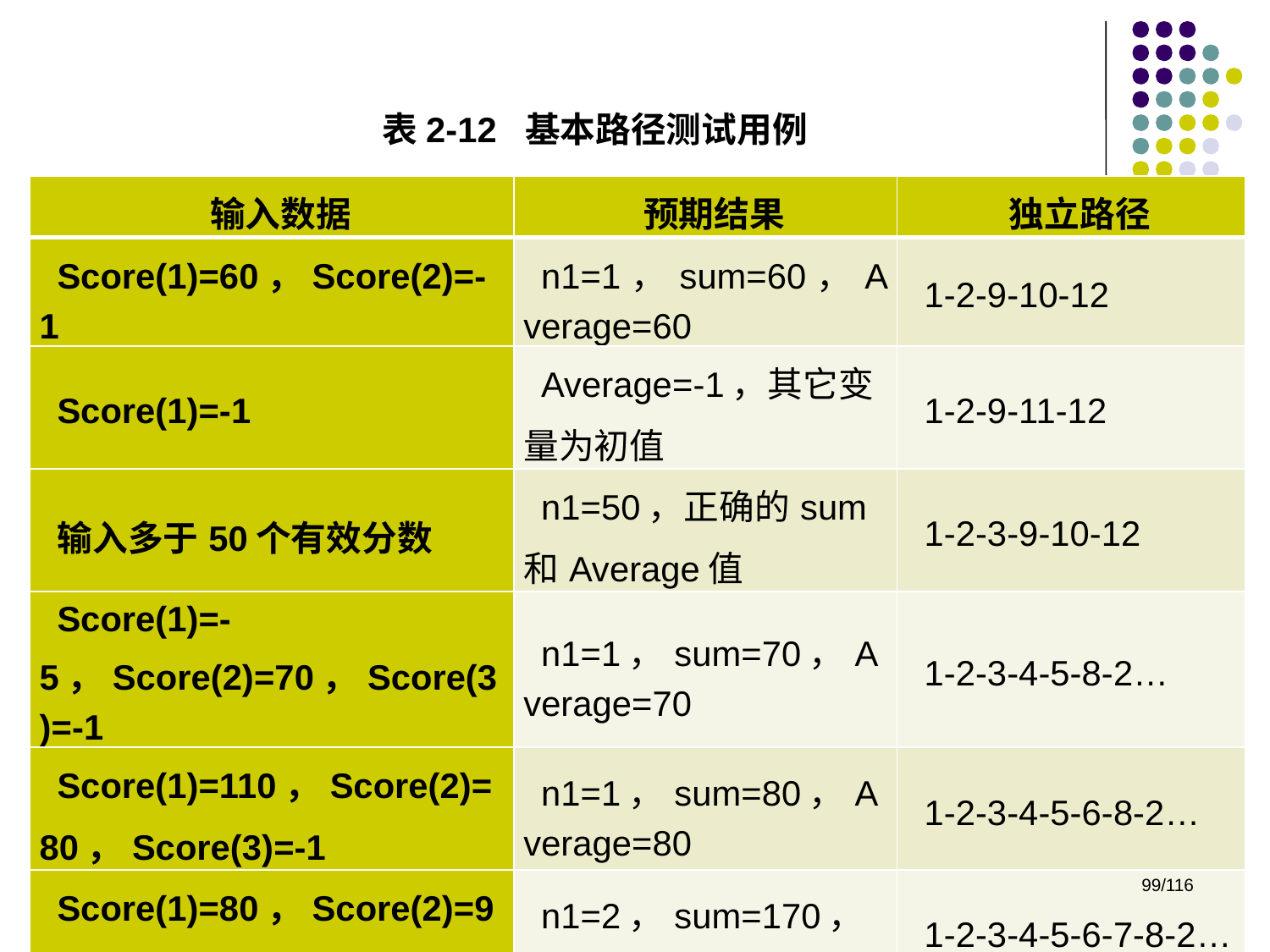

表2-12  基本路径测试用例
| 输入数据 | 预期结果 | 独立路径 |
| --- | --- | --- |
| Score(1)=60，Score(2)=-1 | n1=1，sum=60，Average=60 | 1-2-9-10-12 |
| Score(1)=-1 | Average=-1，其它变量为初值 | 1-2-9-11-12 |
| 输入多于50个有效分数 | n1=50，正确的sum和Average值 | 1-2-3-9-10-12 |
| Score(1)=-5，Score(2)=70，Score(3)=-1 | n1=1，sum=70，Average=70 | 1-2-3-4-5-8-2… |
| Score(1)=110，Score(2)=80，Score(3)=-1 | n1=1，sum=80，Average=80 | 1-2-3-4-5-6-8-2… |
| Score(1)=80，Score(2)=90，Score(3)=-1 | n1=2，sum=170，Average=85 | 1-2-3-4-5-6-7-8-2… |
99/116